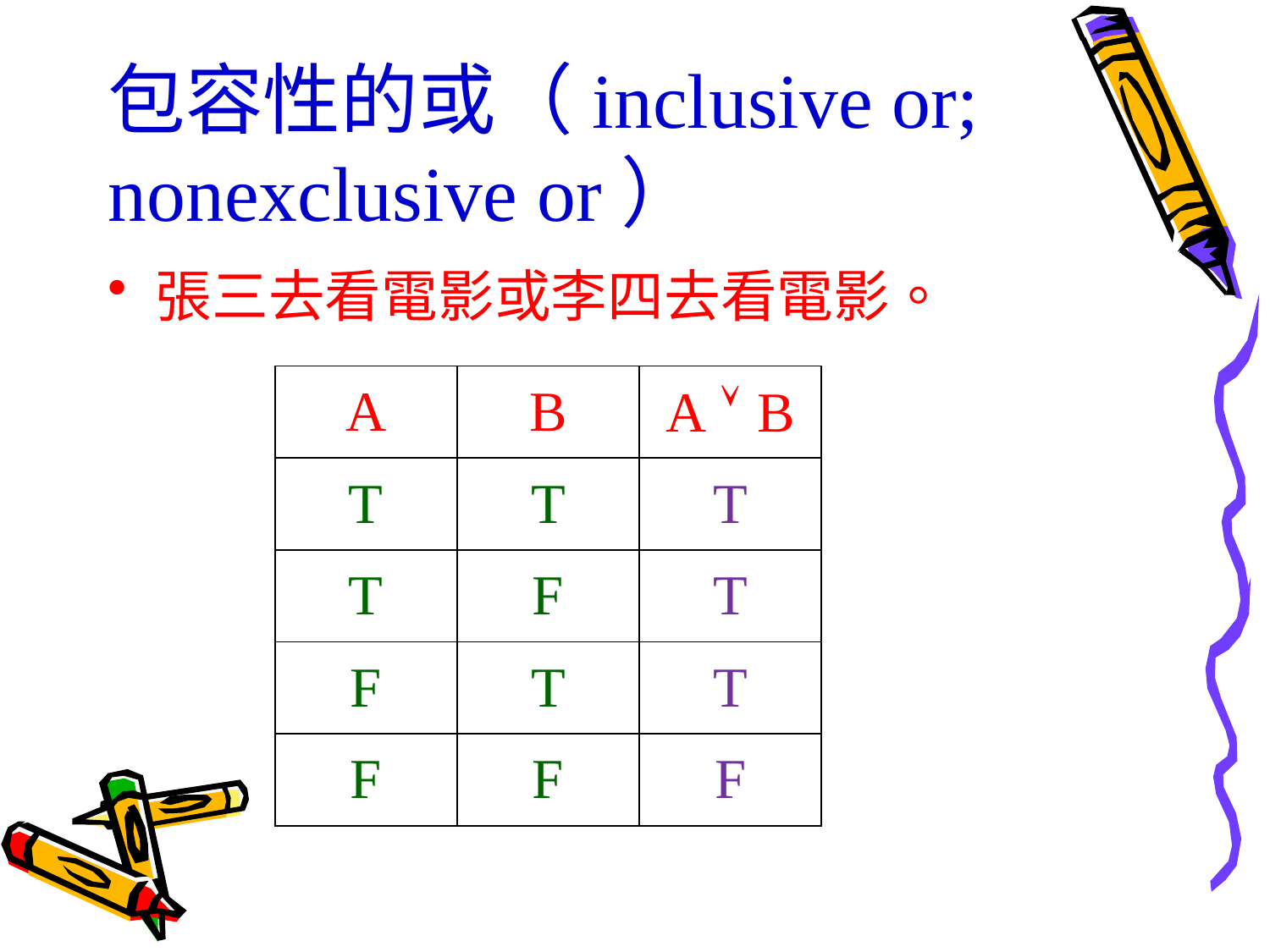

# 包容性的或（inclusive or; nonexclusive or）
張三去看電影或李四去看電影。
| A | B | A ∨ B |
| --- | --- | --- |
| T | T | T |
| T | F | T |
| F | T | T |
| F | F | F |